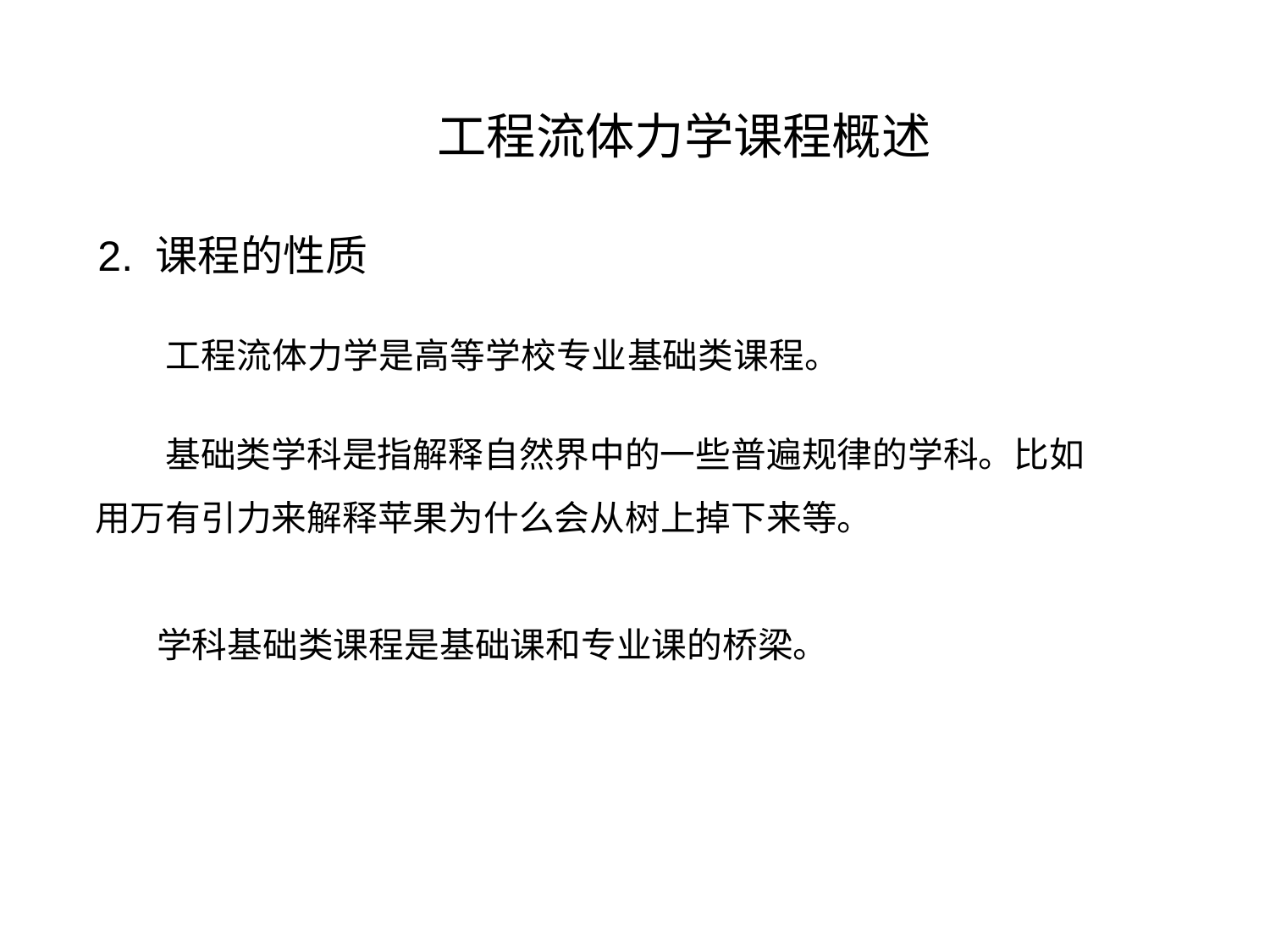

工程流体力学课程概述
2. 课程的性质
工程流体力学是高等学校专业基础类课程。

基础类学科是指解释自然界中的一些普遍规律的学科。比如
用万有引力来解释苹果为什么会从树上掉下来等。

学科基础类课程是基础课和专业课的桥梁。